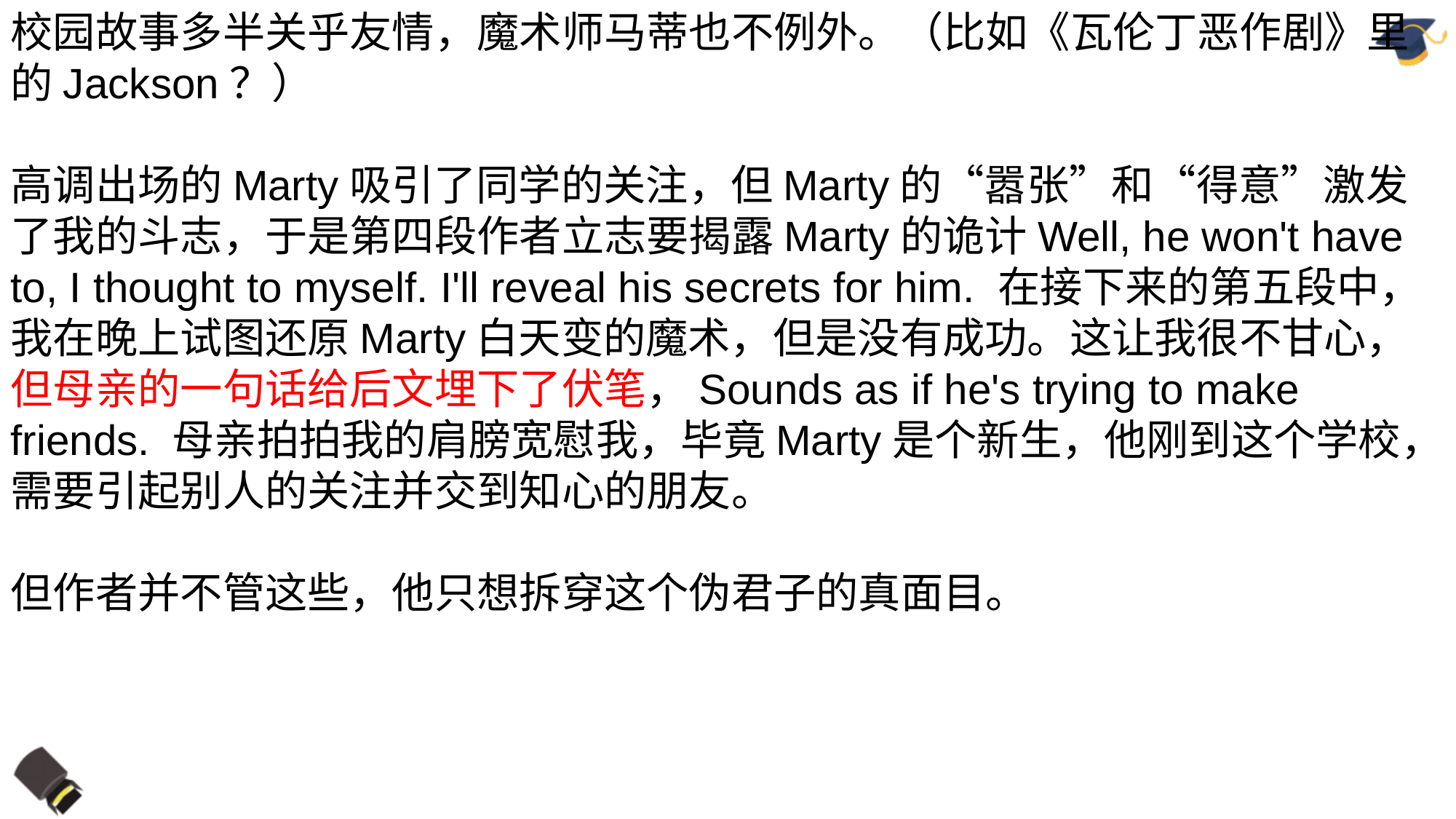

校园故事多半关乎友情，魔术师马蒂也不例外。（比如《瓦伦丁恶作剧》里的Jackson？）

高调出场的Marty吸引了同学的关注，但Marty的“嚣张”和“得意”激发了我的斗志，于是第四段作者立志要揭露Marty的诡计Well, he won't have to, I thought to myself. I'll reveal his secrets for him. 在接下来的第五段中，我在晚上试图还原Marty白天变的魔术，但是没有成功。这让我很不甘心，但母亲的一句话给后文埋下了伏笔，Sounds as if he's trying to make friends. 母亲拍拍我的肩膀宽慰我，毕竟Marty是个新生，他刚到这个学校，需要引起别人的关注并交到知心的朋友。

但作者并不管这些，他只想拆穿这个伪君子的真面目。